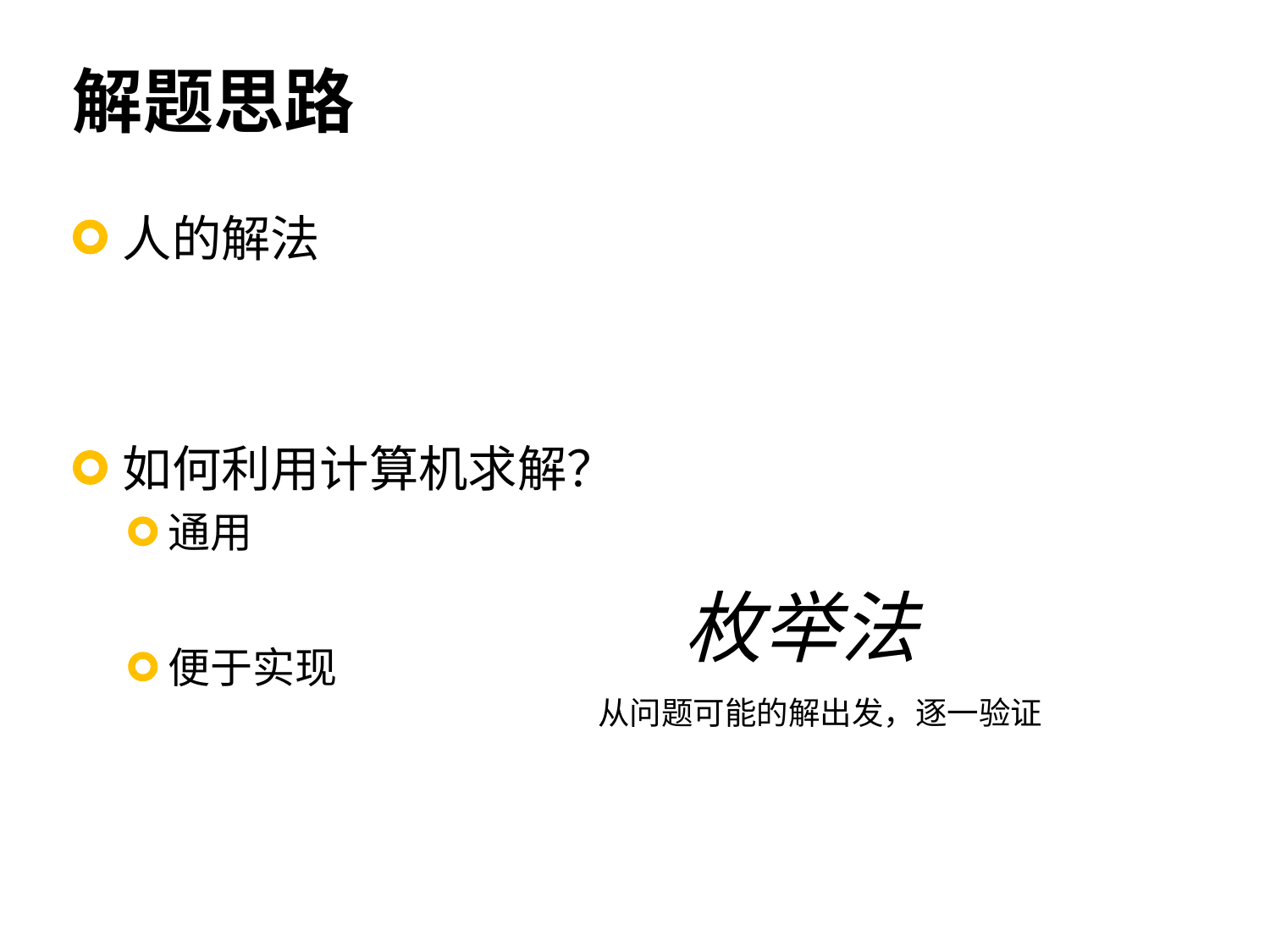

# 解题思路
人的解法

如何利用计算机求解？
通用

便于实现

枚举法
从问题可能的解出发，逐一验证